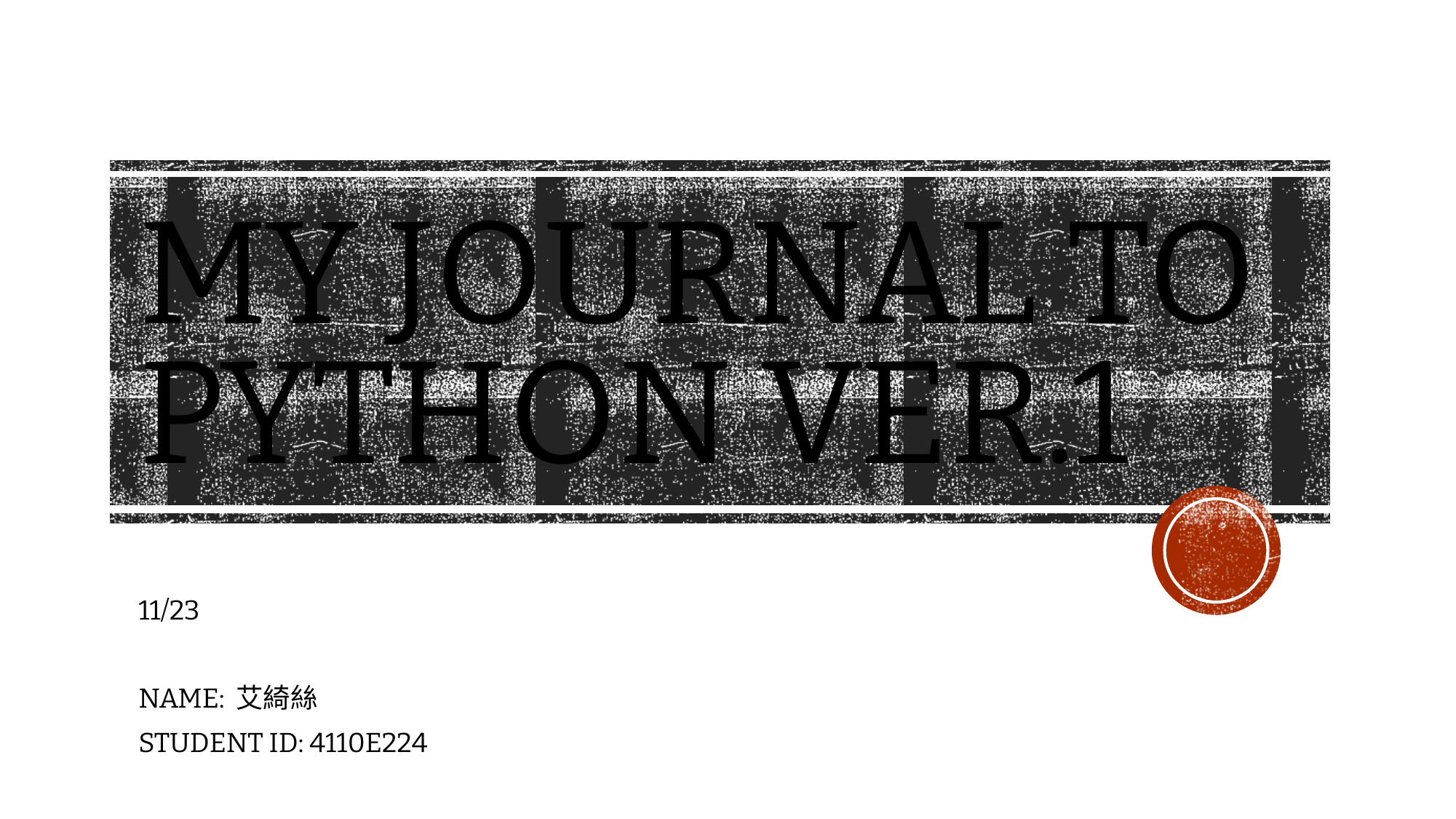

# My journal to python ver.1

11/23

NAME: 艾綺絲
STUDENT ID: 4110E224